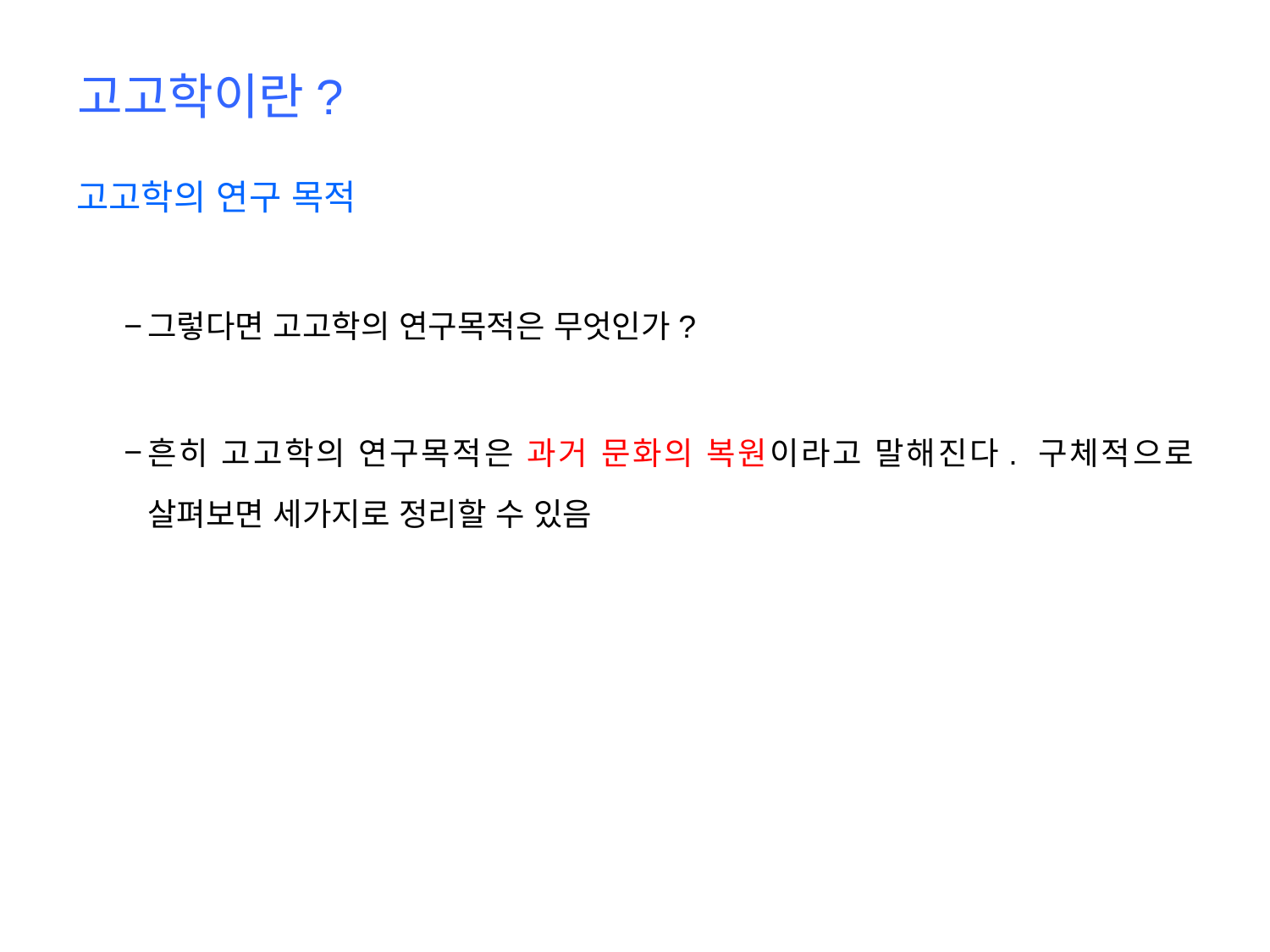

# 고고학이란?
고고학의 연구 목적

그렇다면 고고학의 연구목적은 무엇인가?

흔히 고고학의 연구목적은 과거 문화의 복원이라고 말해진다. 구체적으로 살펴보면 세가지로 정리할 수 있음